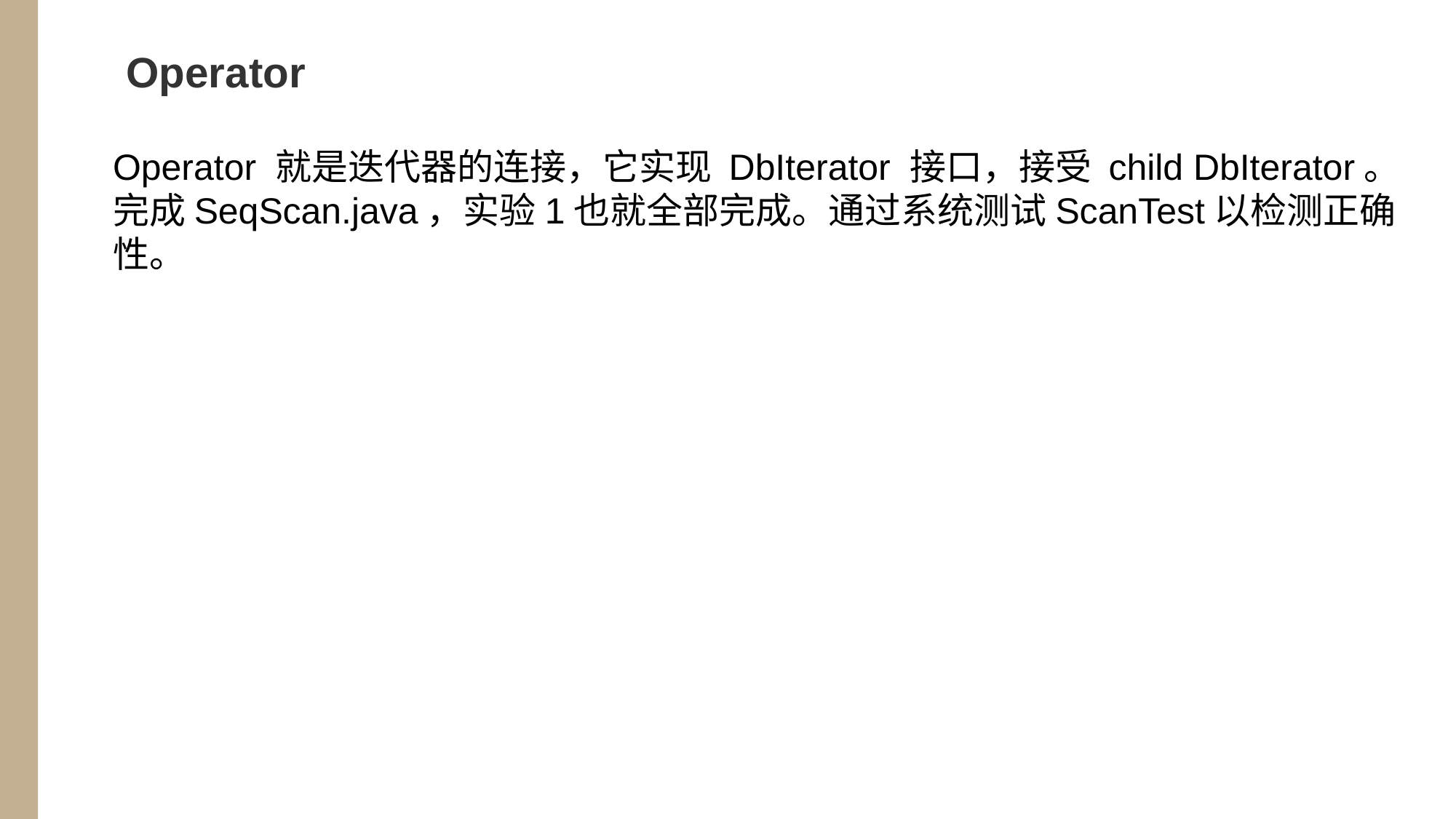

Operator
Operator 就是迭代器的连接，它实现 DbIterator 接口，接受 child DbIterator。完成SeqScan.java，实验1也就全部完成。通过系统测试ScanTest以检测正确性。